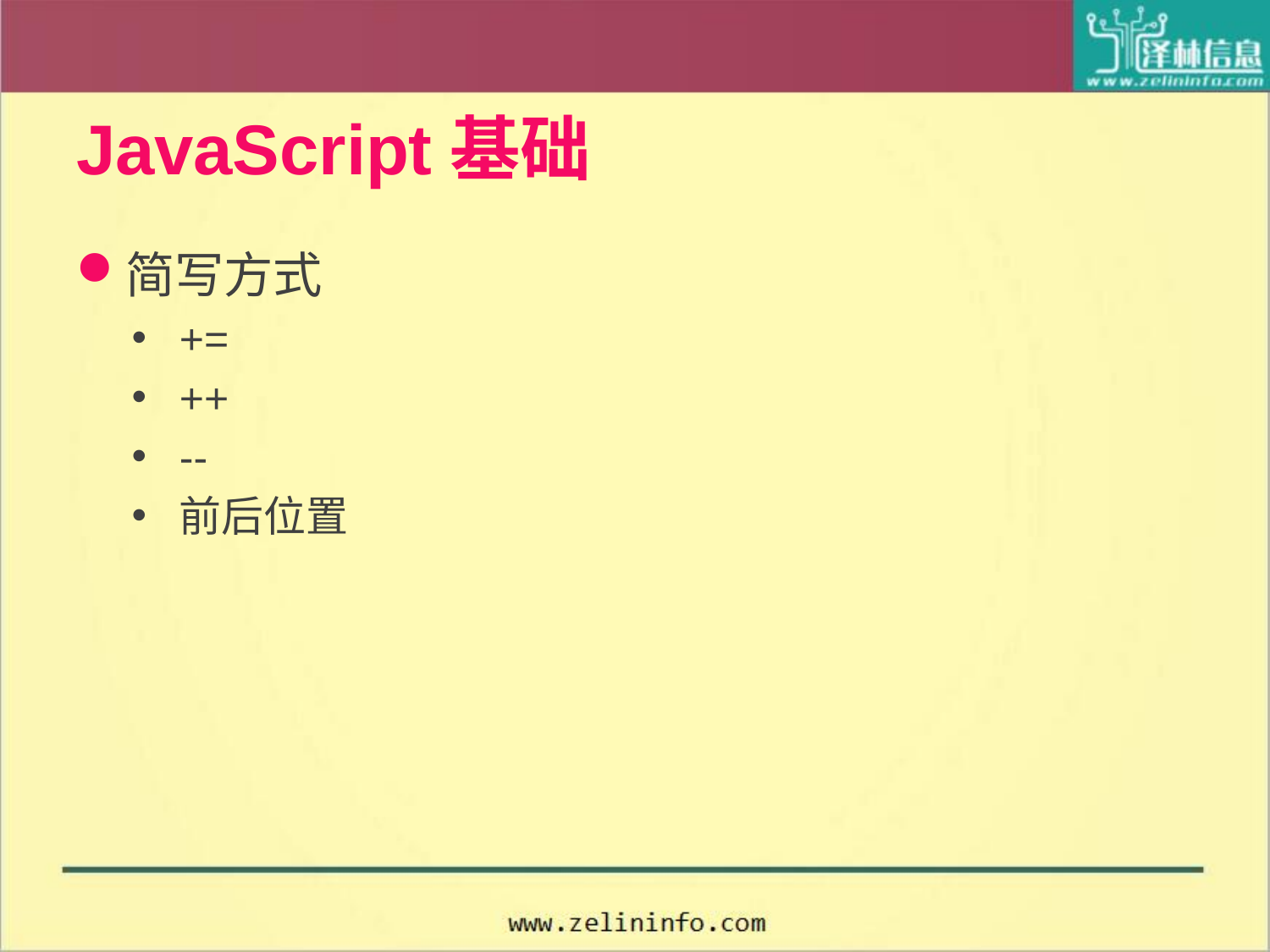

# JavaScript基础
简写方式
+=
++
--
前后位置